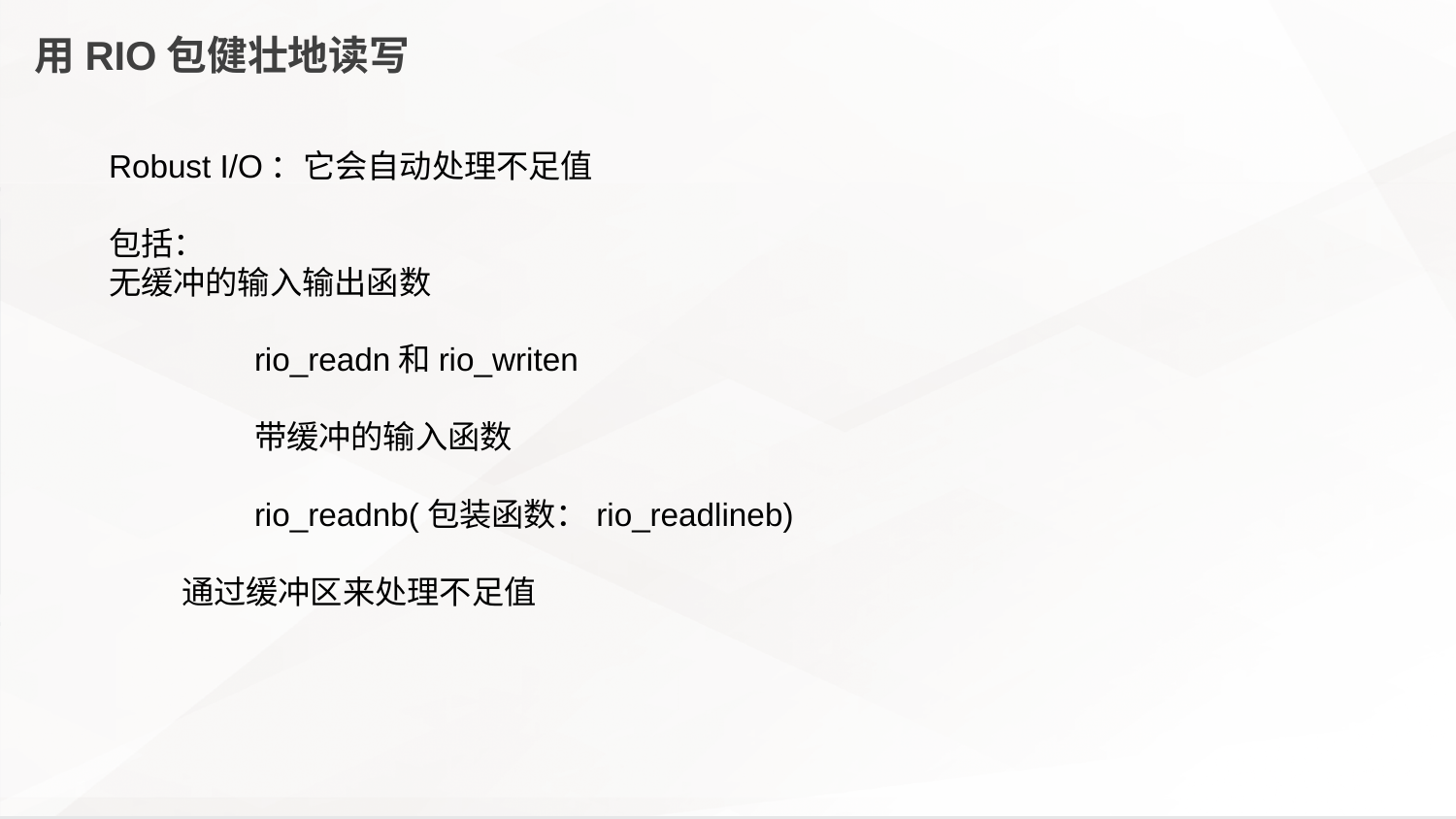

用RIO包健壮地读写
Robust I/O：它会自动处理不足值

包括：
无缓冲的输入输出函数

rio_readn和rio_writen

带缓冲的输入函数

rio_readnb(包装函数：rio_readlineb)

通过缓冲区来处理不足值